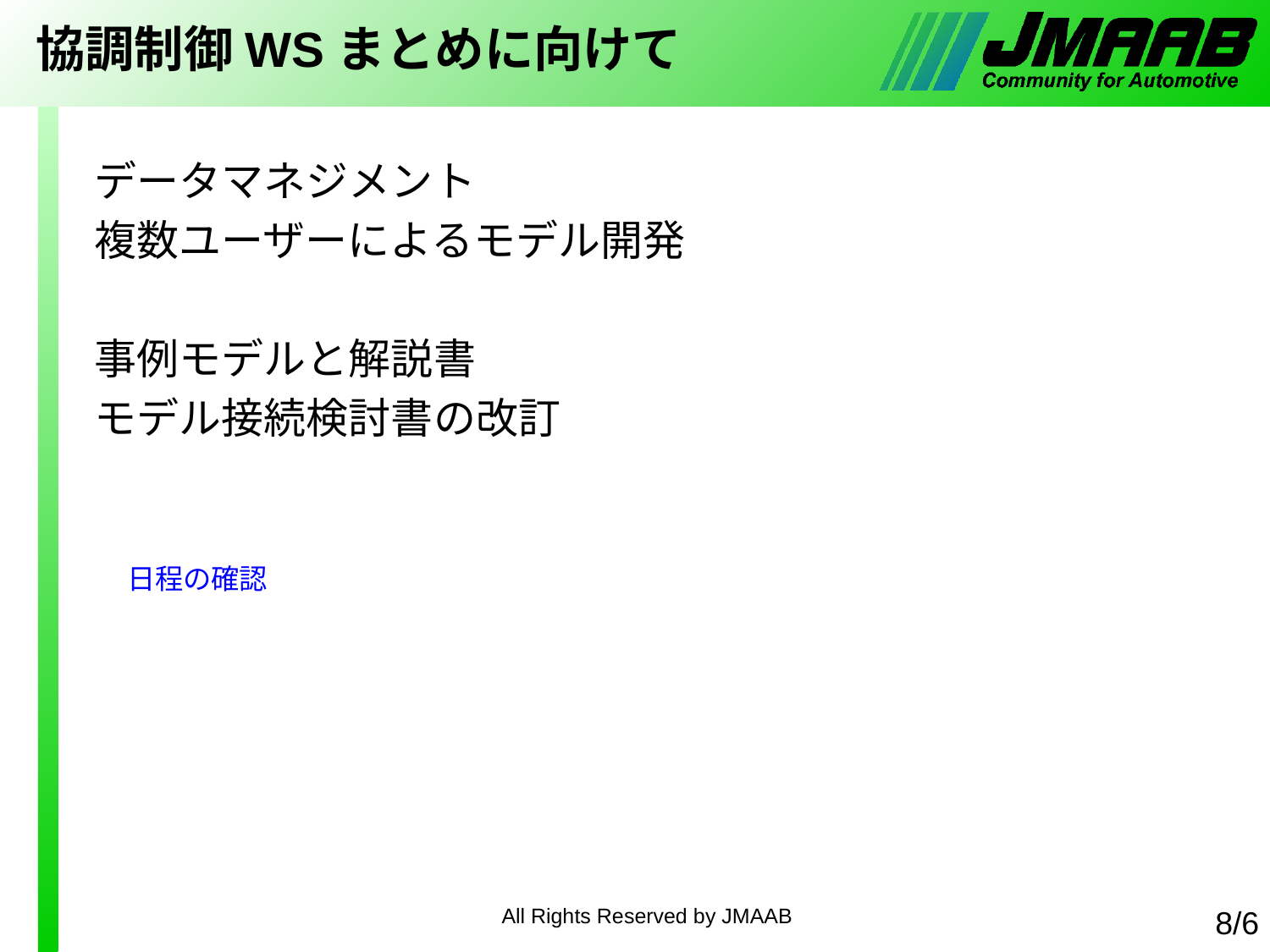

# 協調制御WSまとめに向けて
データマネジメント
複数ユーザーによるモデル開発

事例モデルと解説書
モデル接続検討書の改訂
日程の確認